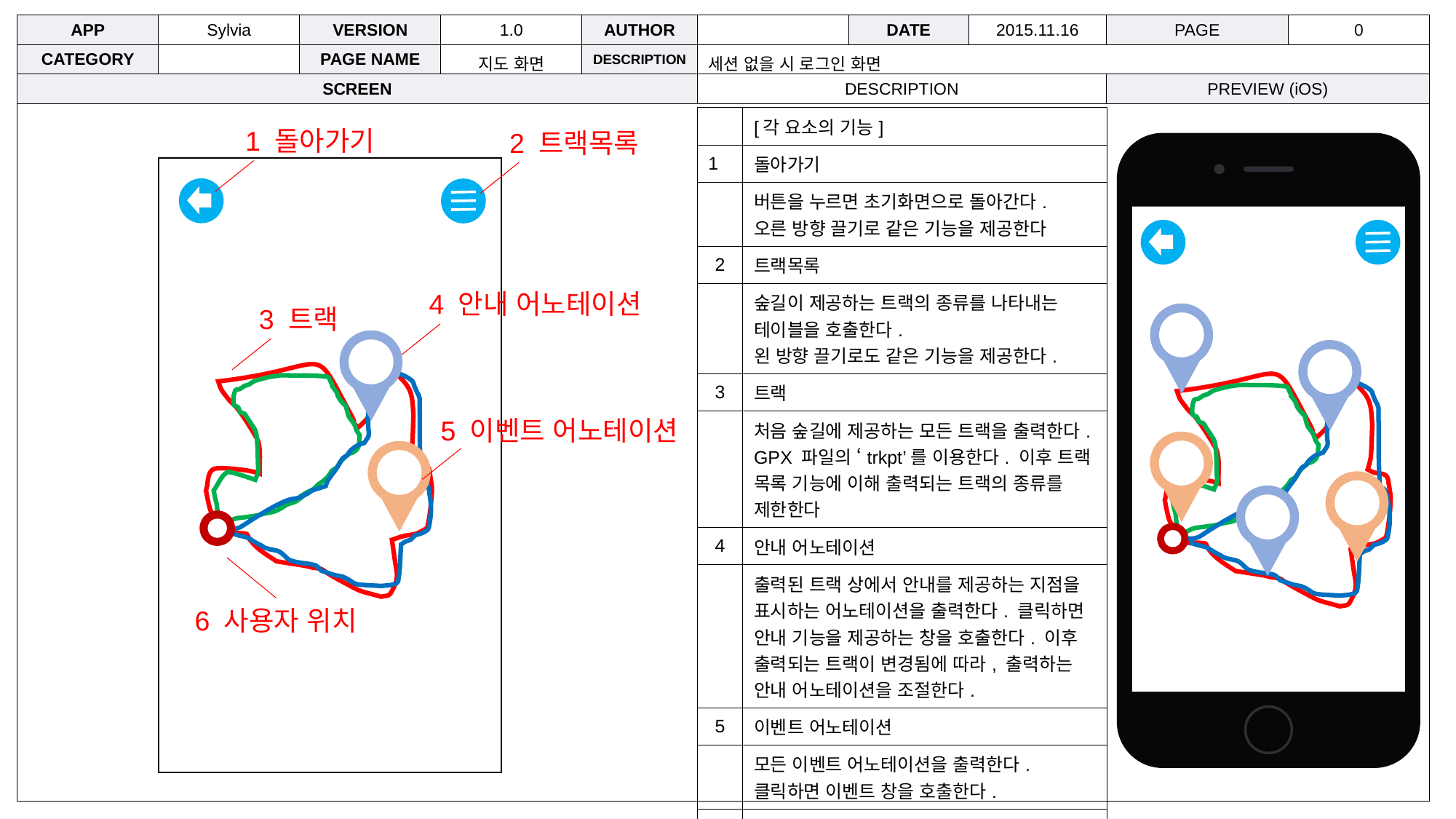

|  |  |  |  |  |  |  |  |  | 0 |
| --- | --- | --- | --- | --- | --- | --- | --- | --- | --- |
|  |  |  | 지도 화면 |  | 세션 없을 시 로그인 화면 |  |  |  |  |
|  |  |  |  |  |  |  |  |  |  |
|  | [각 요소의 기능] |
| --- | --- |
| 1 | 돌아가기 |
|  | 버튼을 누르면 초기화면으로 돌아간다. 오른 방향 끌기로 같은 기능을 제공한다 |
| 2 | 트랙목록 |
|  | 숲길이 제공하는 트랙의 종류를 나타내는 테이블을 호출한다. 왼 방향 끌기로도 같은 기능을 제공한다. |
| 3 | 트랙 |
|  | 처음 숲길에 제공하는 모든 트랙을 출력한다. GPX 파일의 ‘trkpt’를 이용한다. 이후 트랙 목록 기능에 이해 출력되는 트랙의 종류를 제한한다 |
| 4 | 안내 어노테이션 |
|  | 출력된 트랙 상에서 안내를 제공하는 지점을 표시하는 어노테이션을 출력한다. 클릭하면 안내 기능을 제공하는 창을 호출한다. 이후 출력되는 트랙이 변경됨에 따라, 출력하는 안내 어노테이션을 조절한다. |
| 5 | 이벤트 어노테이션 |
|  | 모든 이벤트 어노테이션을 출력한다. 클릭하면 이벤트 창을 호출한다. |
| 6 | 사용자 위치 |
|  | GPS 센서를 이용 수시로 사용자의 위치를 확인하여 화면에 나타낸다 |
1 돌아가기
2 트랙목록

4 안내 어노테이션
3 트랙

5 이벤트 어노테이션

6 사용자 위치